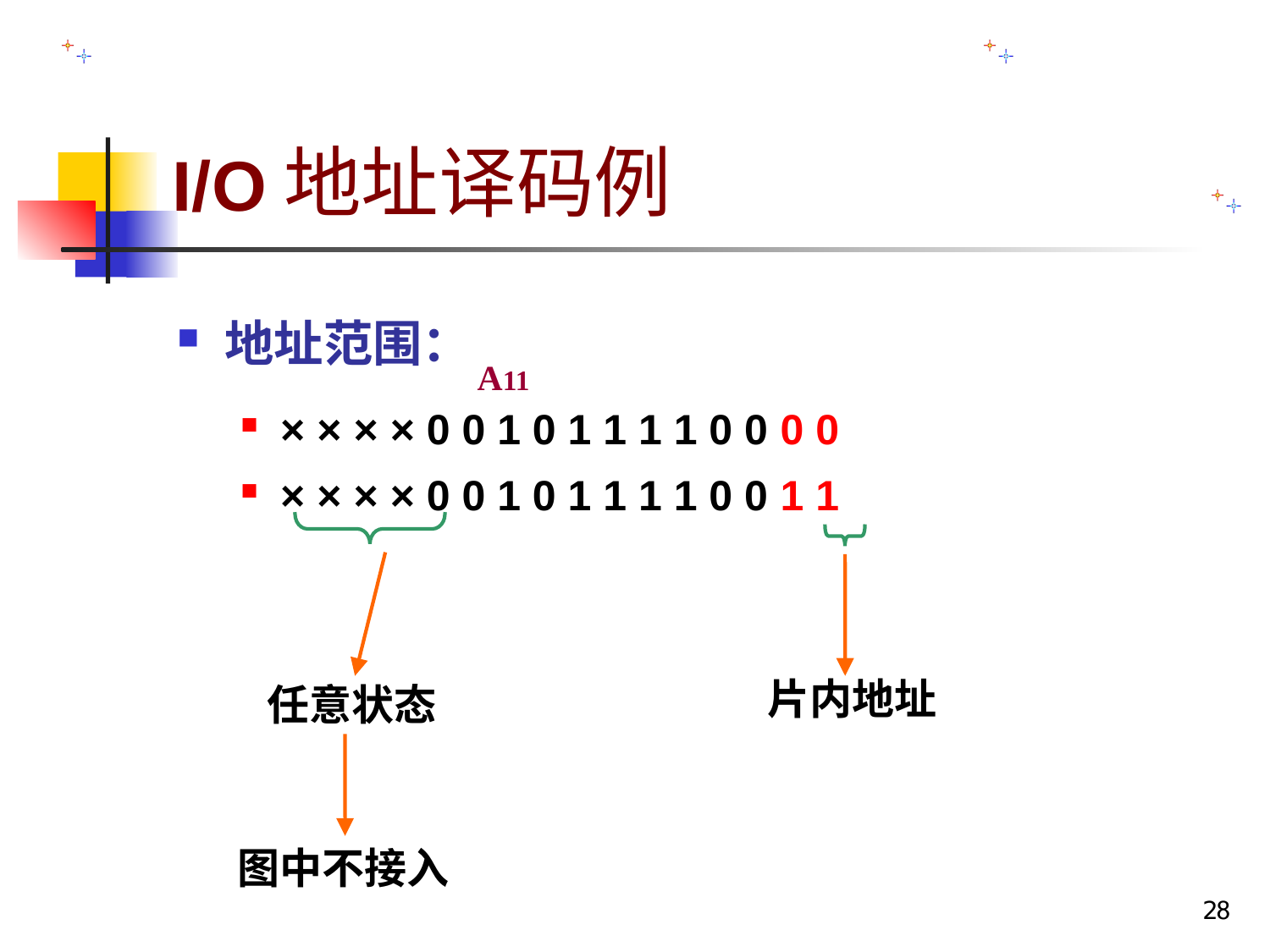

I/O地址译码例
地址范围：
× × × × 0 0 1 0 1 1 1 1 0 0 0 0
× × × × 0 0 1 0 1 1 1 1 0 0 1 1
A11

片内地址
任意状态

图中不接入
28